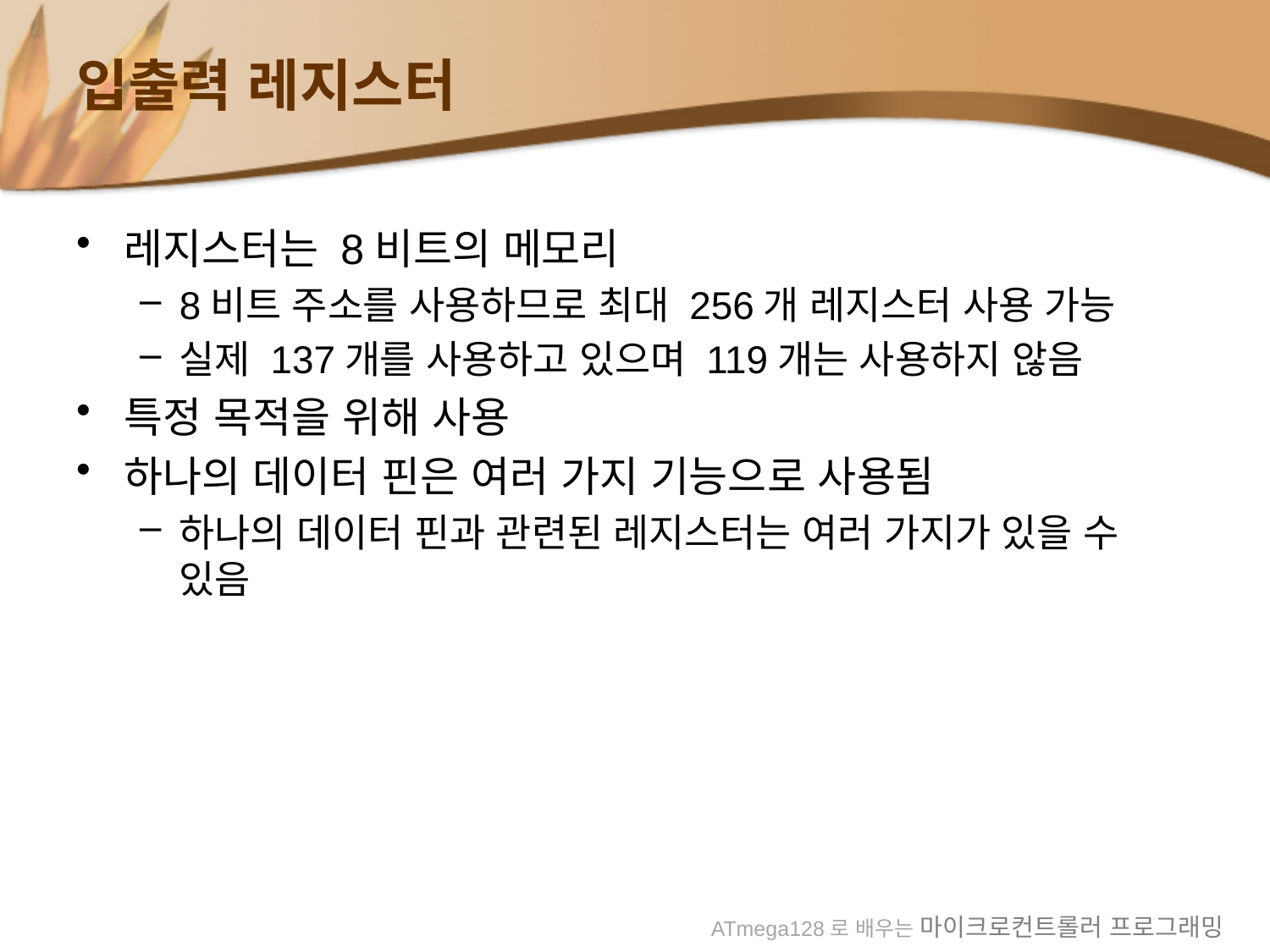

# 입출력 레지스터
레지스터는 8비트의 메모리
8비트 주소를 사용하므로 최대 256개 레지스터 사용 가능
실제 137개를 사용하고 있으며 119개는 사용하지 않음
특정 목적을 위해 사용
하나의 데이터 핀은 여러 가지 기능으로 사용됨
하나의 데이터 핀과 관련된 레지스터는 여러 가지가 있을 수 있음